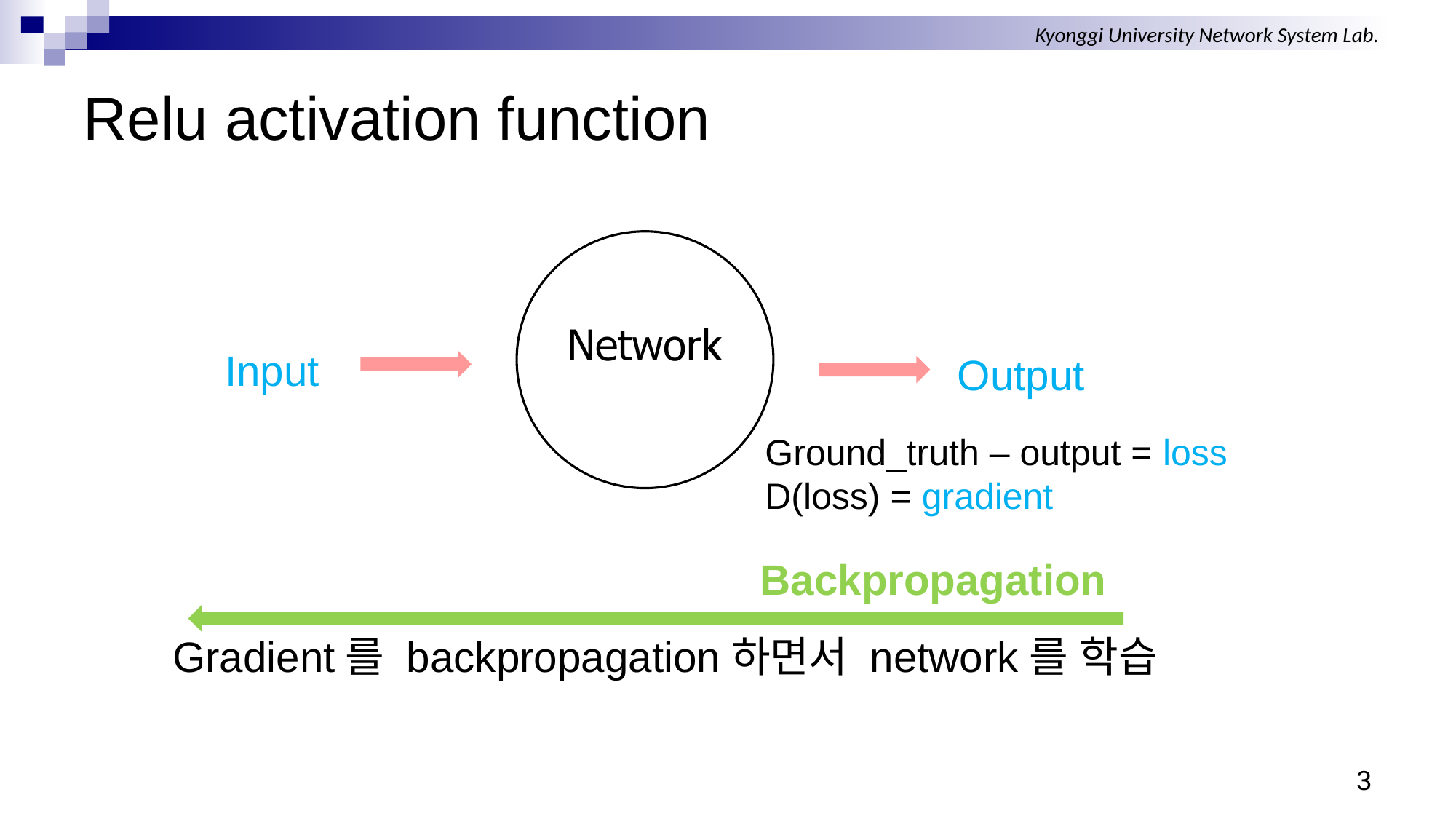

# Relu activation function

Network
Input
Output

Ground_truth – output = loss
D(loss) = gradient
Backpropagation

Gradient를 backpropagation하면서 network를 학습
3